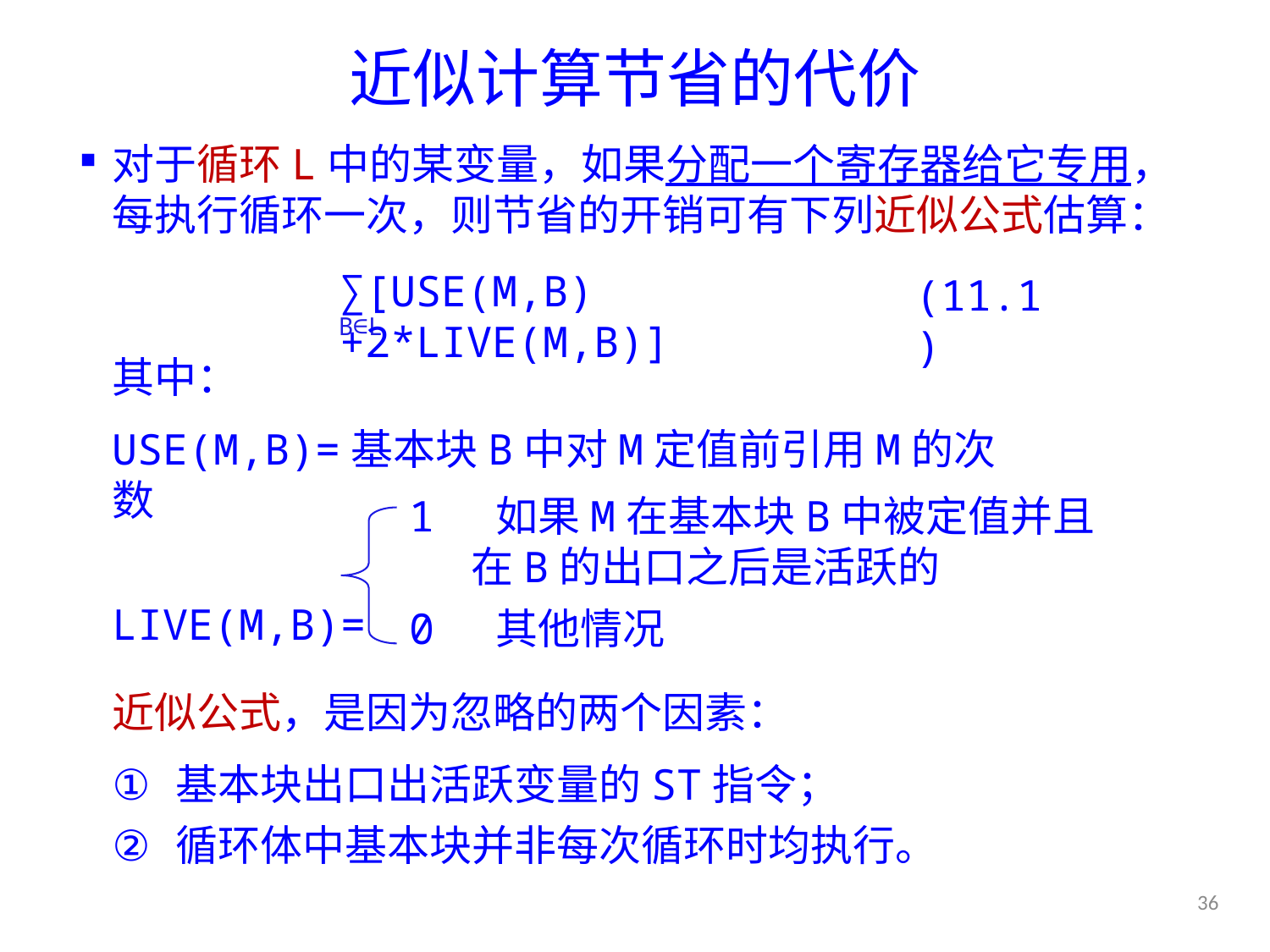

# 近似计算节省的代价
对于循环L中的某变量，如果分配一个寄存器给它专用，每执行循环一次，则节省的开销可有下列近似公式估算：
∑[USE(M,B)+2*LIVE(M,B)]
B∈L
(11.1)
其中：
USE(M,B)=基本块B中对M定值前引用M的次数
LIVE(M,B)=
1  如果M在基本块B中被定值并且在B的出口之后是活跃的
0  其他情况

近似公式，是因为忽略的两个因素：
基本块出口出活跃变量的ST指令；
循环体中基本块并非每次循环时均执行。
36